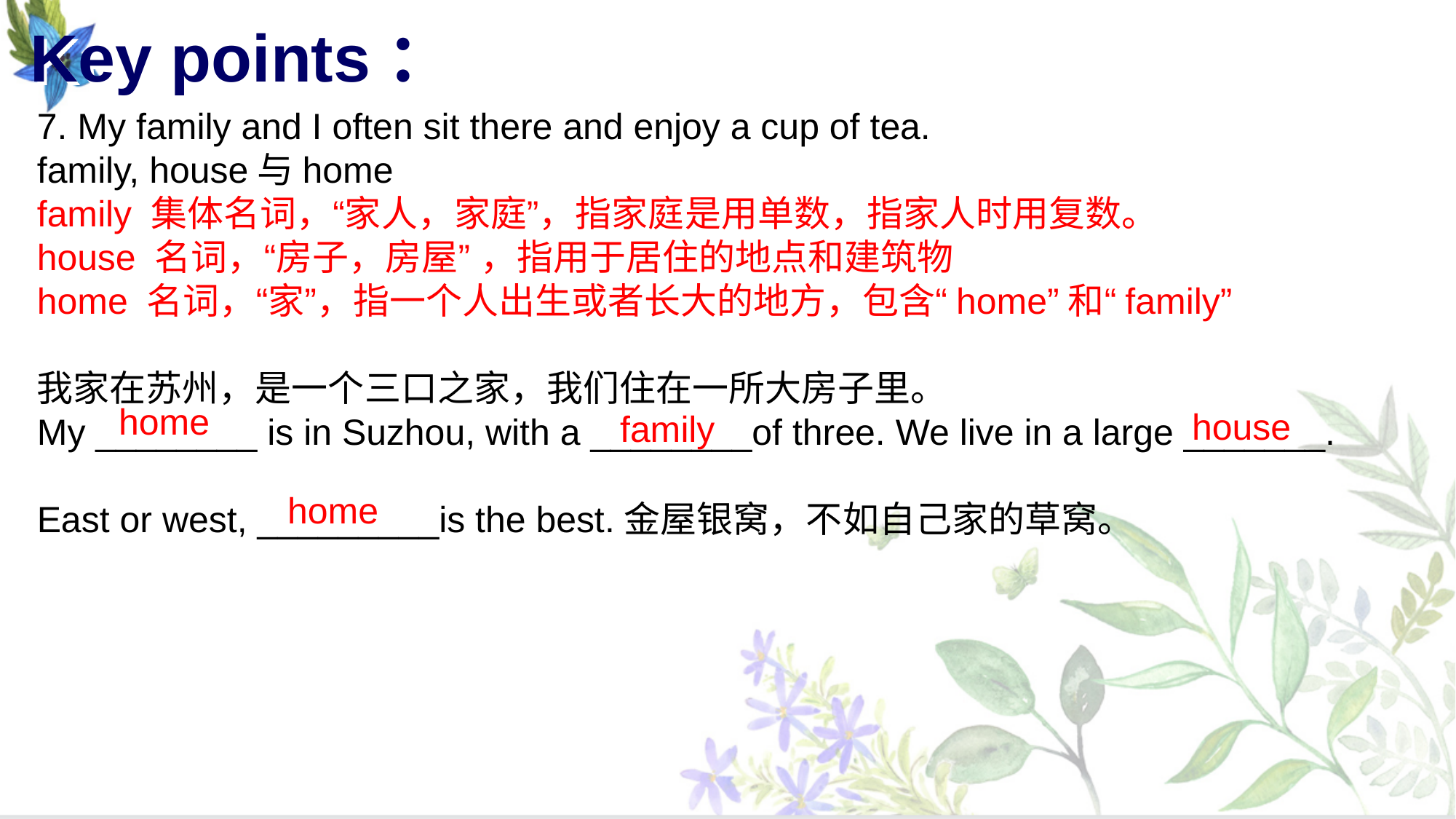

# Key points：
7. My family and I often sit there and enjoy a cup of tea.
family, house与home
family 集体名词，“家人，家庭”，指家庭是用单数，指家人时用复数。
house 名词，“房子，房屋” ，指用于居住的地点和建筑物
home 名词，“家”，指一个人出生或者长大的地方，包含“home”和“family”

我家在苏州，是一个三口之家，我们住在一所大房子里。
My ________ is in Suzhou, with a ________of three. We live in a large _______.

East or west, _________is the best.金屋银窝，不如自己家的草窝。

home
house
family
home